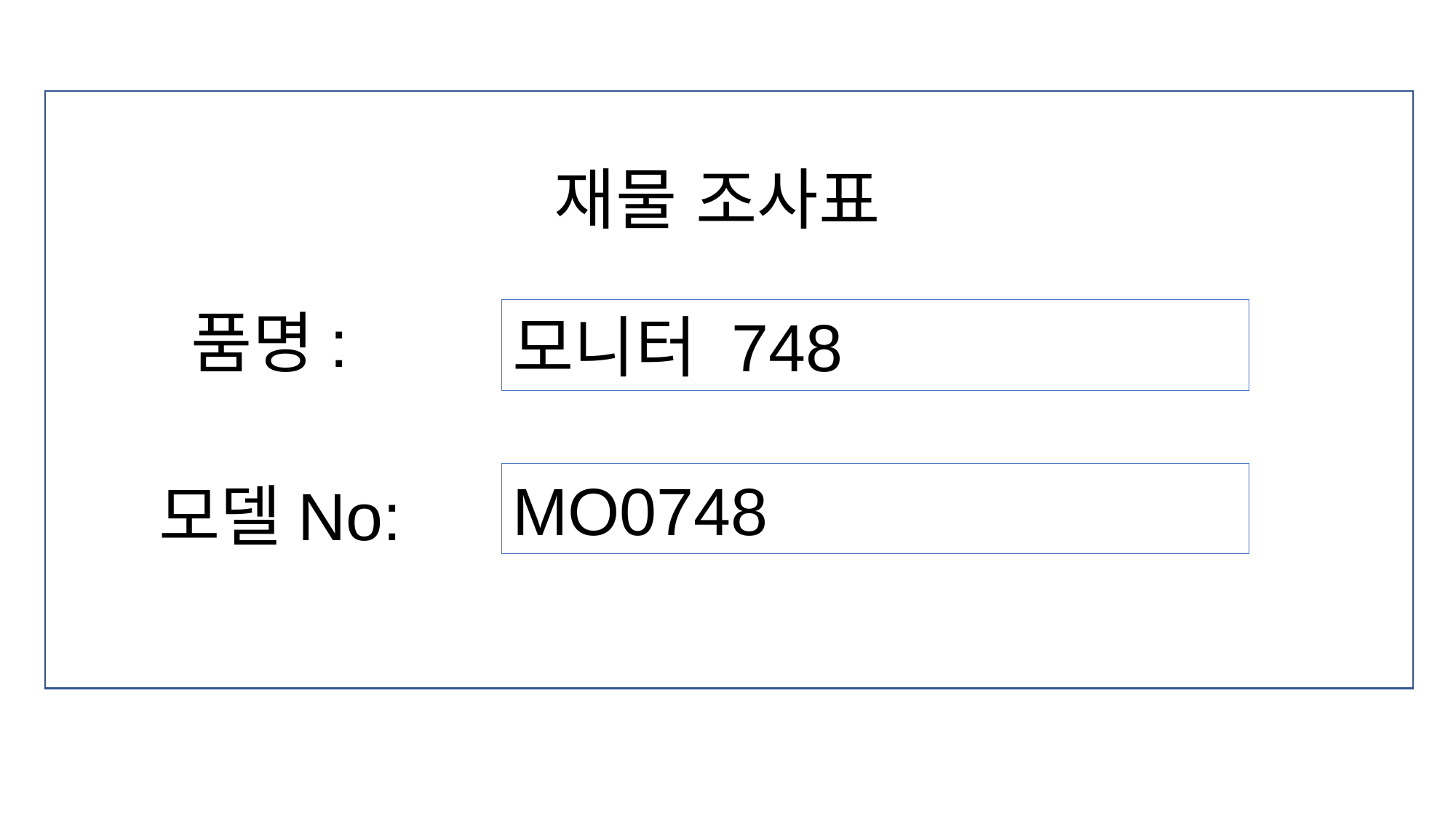

재물 조사표
품명:
모니터 748
MO0748
모델No: